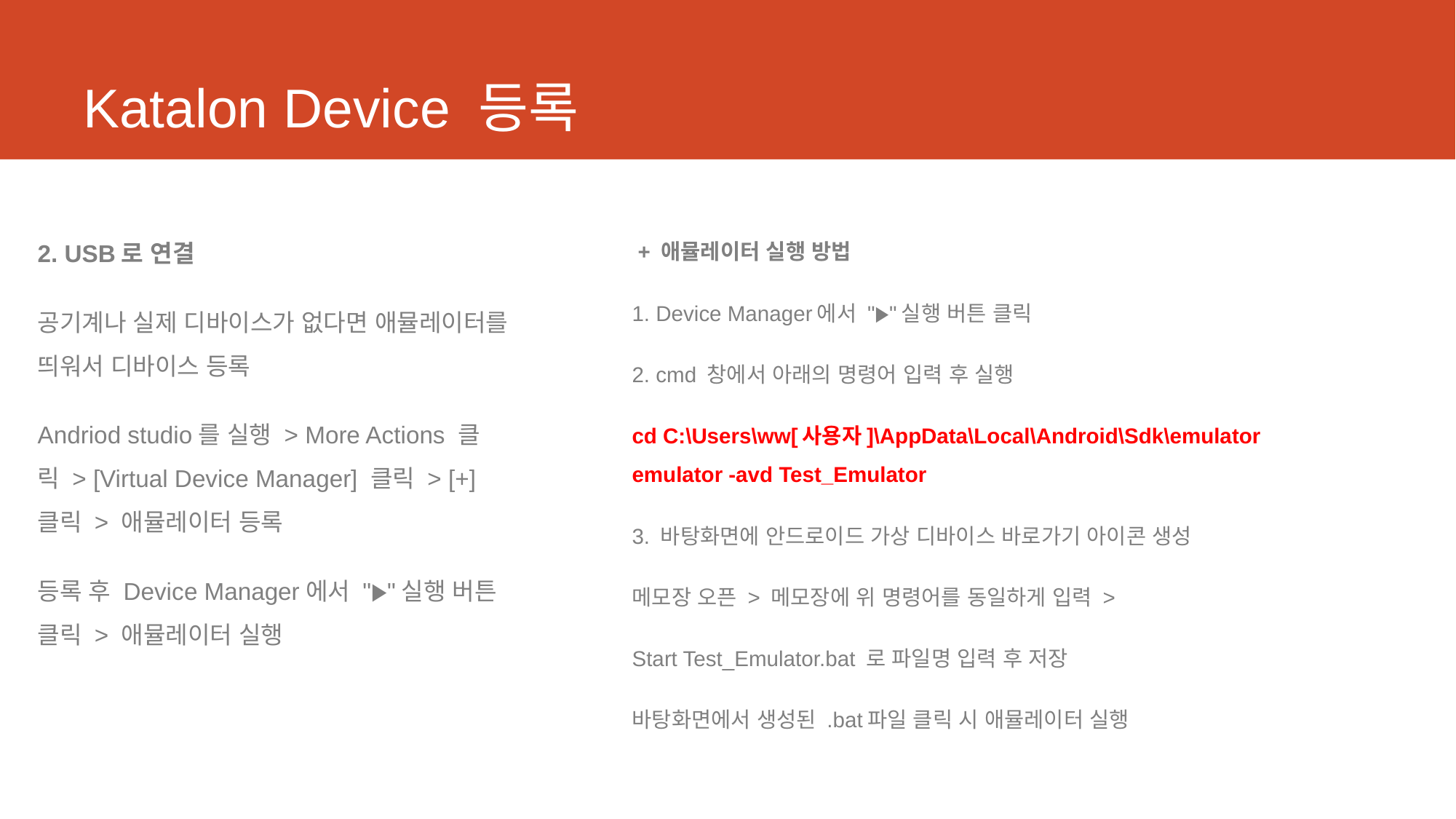

# Katalon Device 등록
2. USB로 연결
공기계나 실제 디바이스가 없다면 애뮬레이터를 띄워서 디바이스 등록
Andriod studio를 실행 > More Actions 클릭 > [Virtual Device Manager] 클릭 > [+] 클릭 > 애뮬레이터 등록
등록 후 Device Manager에서 "▶"실행 버튼 클릭 > 애뮬레이터 실행

 + 애뮬레이터 실행 방법
1. Device Manager에서 "▶"실행 버튼 클릭
2. cmd 창에서 아래의 명령어 입력 후 실행
cd C:\Users\ww[사용자]\AppData\Local\Android\Sdk\emulator
emulator -avd Test_Emulator
3. 바탕화면에 안드로이드 가상 디바이스 바로가기 아이콘 생성
메모장 오픈 > 메모장에 위 명령어를 동일하게 입력 >
Start Test_Emulator.bat 로 파일명 입력 후 저장
바탕화면에서 생성된 .bat파일 클릭 시 애뮬레이터 실행